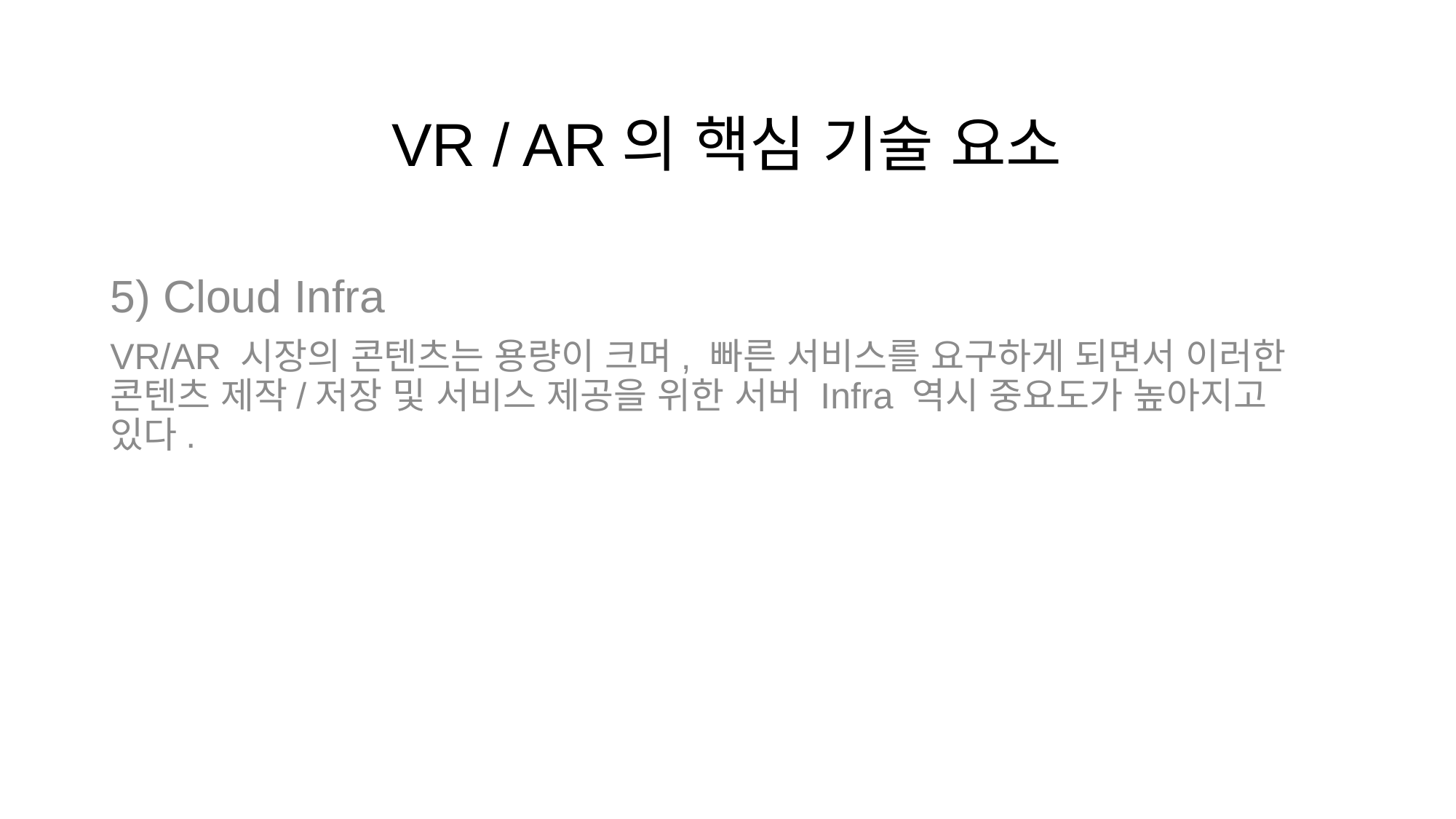

# VR / AR의 핵심 기술 요소
5) Cloud Infra
VR/AR 시장의 콘텐츠는 용량이 크며, 빠른 서비스를 요구하게 되면서 이러한 콘텐츠 제작/저장 및 서비스 제공을 위한 서버 Infra 역시 중요도가 높아지고 있다.